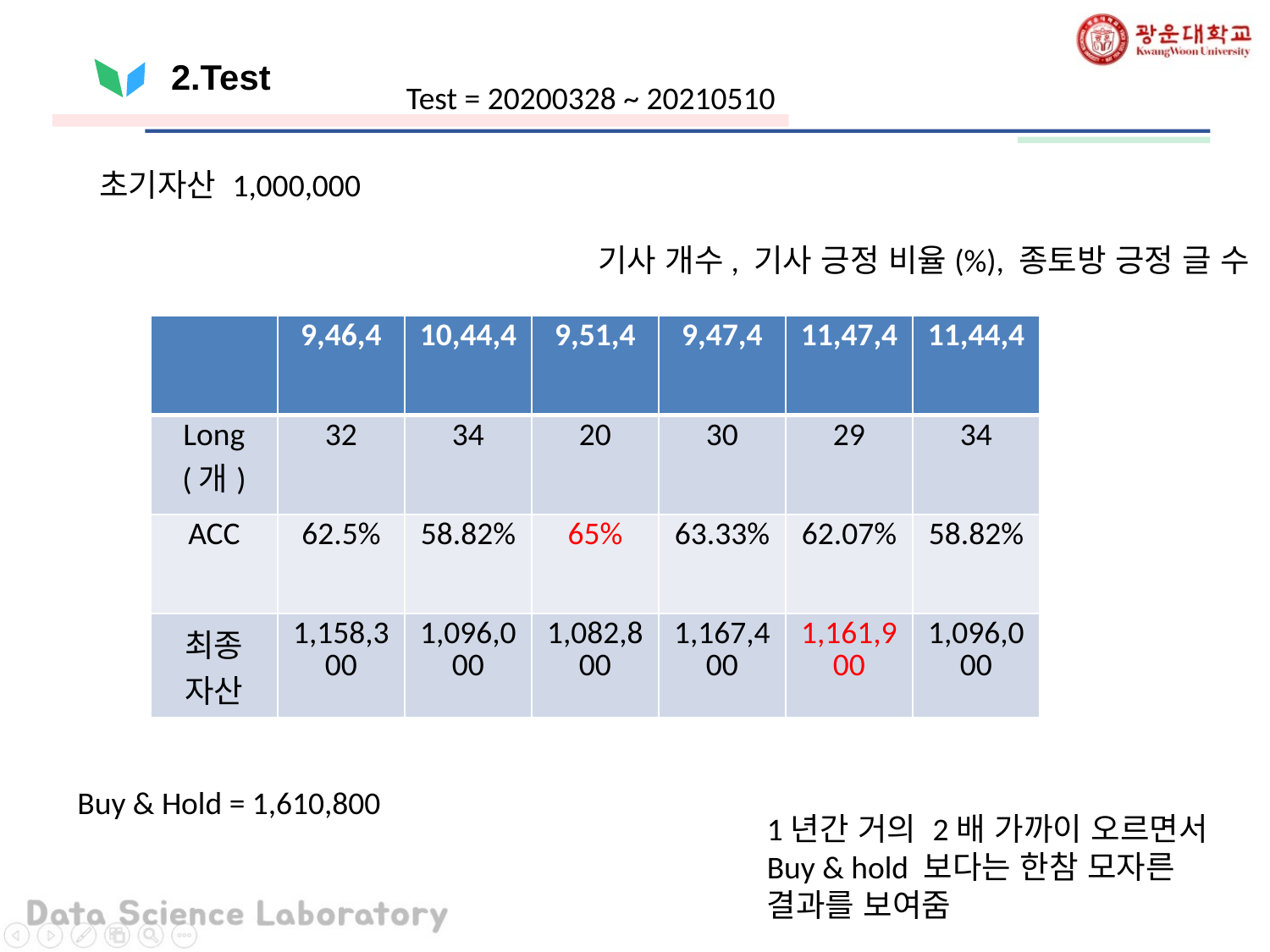

# 2.Test
Test = 20200328 ~ 20210510
초기자산 1,000,000
기사 개수, 기사 긍정 비율(%), 종토방 긍정 글 수
|  | 9,46,4 | 10,44,4 | 9,51,4 | 9,47,4 | 11,47,4 | 11,44,4 |
| --- | --- | --- | --- | --- | --- | --- |
| Long (개) | 32 | 34 | 20 | 30 | 29 | 34 |
| ACC | 62.5% | 58.82% | 65% | 63.33% | 62.07% | 58.82% |
| 최종 자산 | 1,158,300 | 1,096,000 | 1,082,800 | 1,167,400 | 1,161,900 | 1,096,000 |
Buy & Hold = 1,610,800
1년간 거의 2배 가까이 오르면서
Buy & hold 보다는 한참 모자른
결과를 보여줌